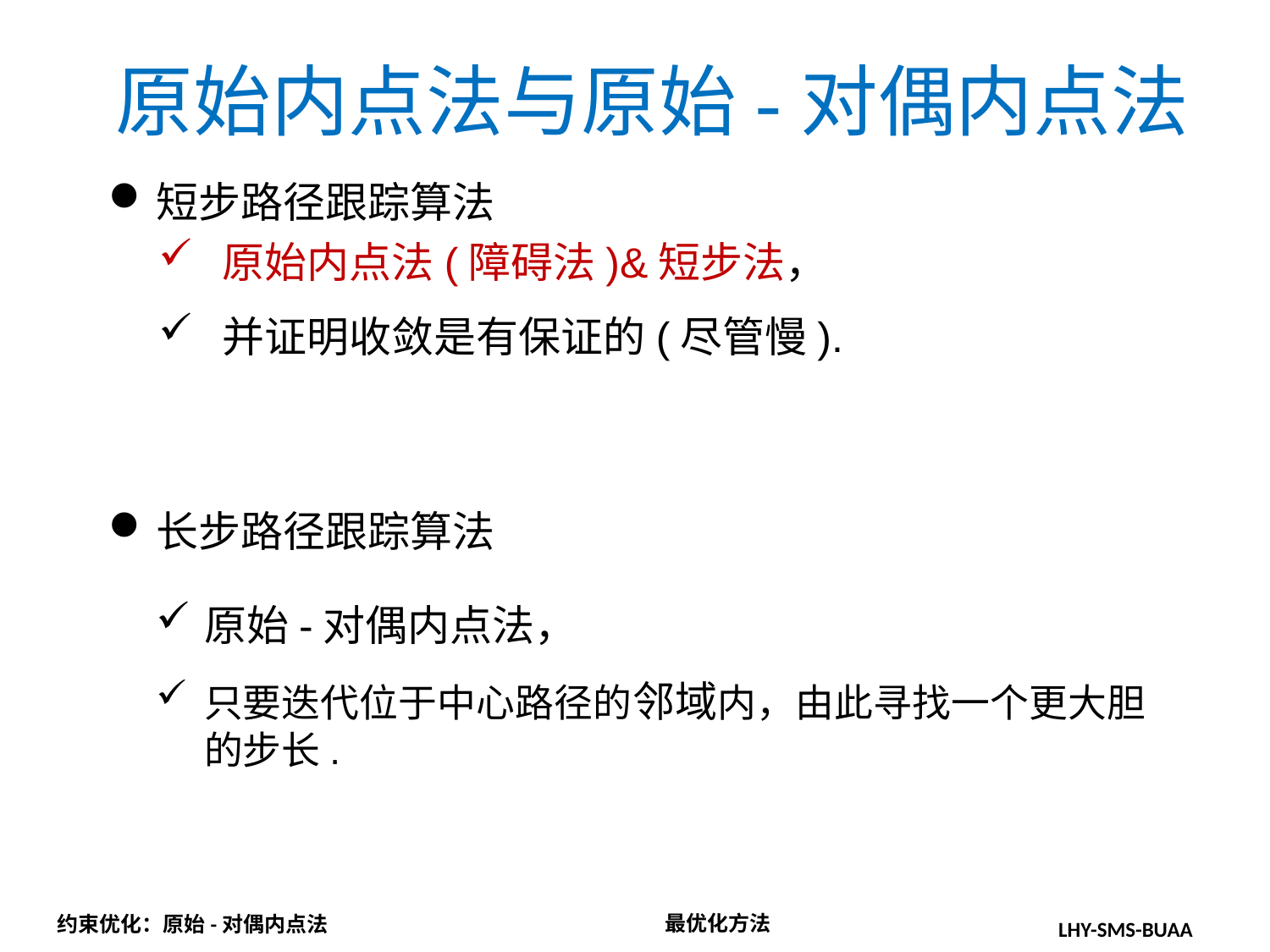

原始内点法与原始-对偶内点法
短步路径跟踪算法
原始内点法(障碍法)&短步法，
并证明收敛是有保证的(尽管慢).
长步路径跟踪算法
原始-对偶内点法，
只要迭代位于中心路径的邻域内，由此寻找一个更大胆的步长.